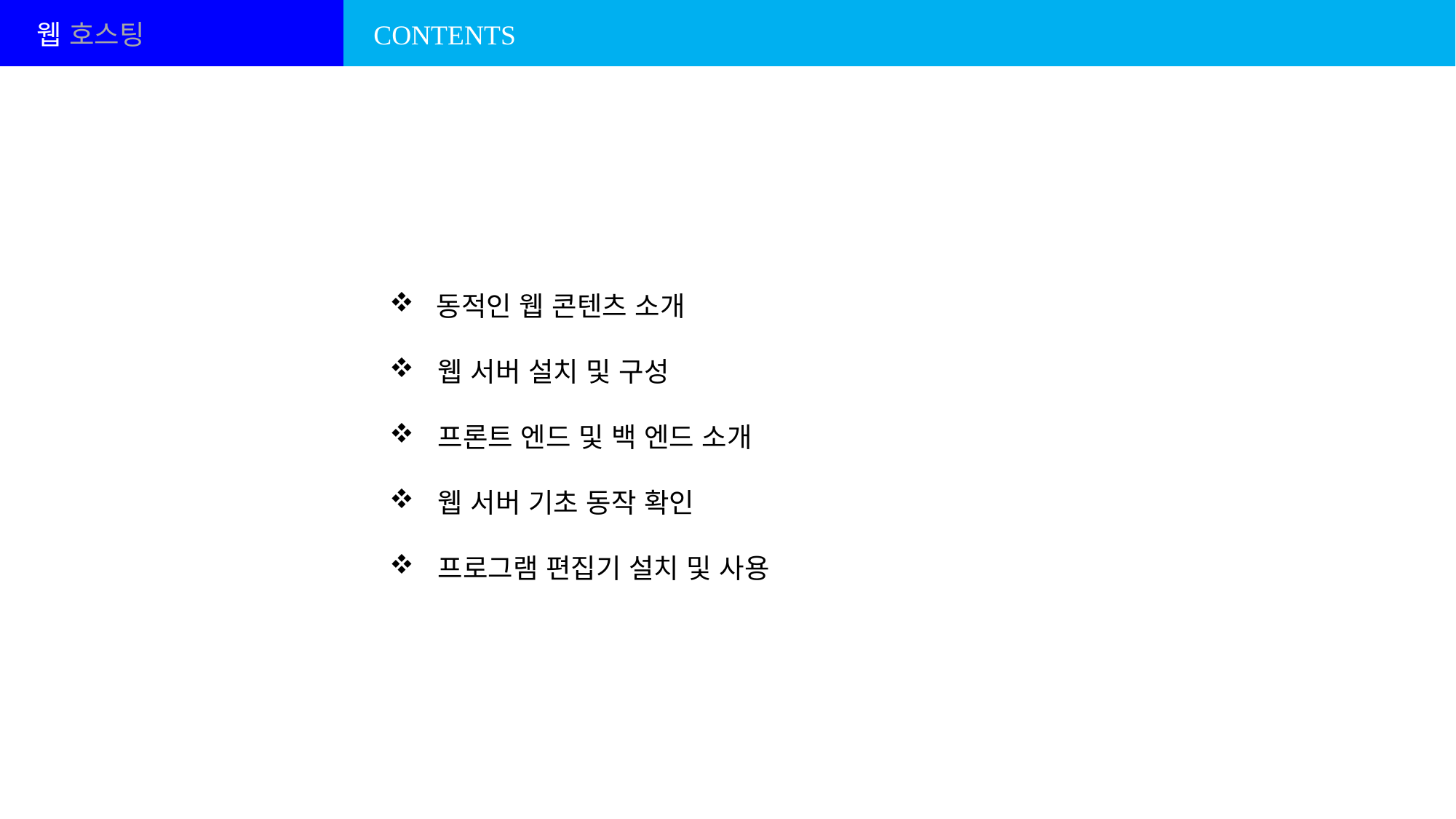

웹 호스팅
CONTENTS
 동적인 웹 콘텐츠 소개
 웹 서버 설치 및 구성
 프론트 엔드 및 백 엔드 소개
 웹 서버 기초 동작 확인
 프로그램 편집기 설치 및 사용